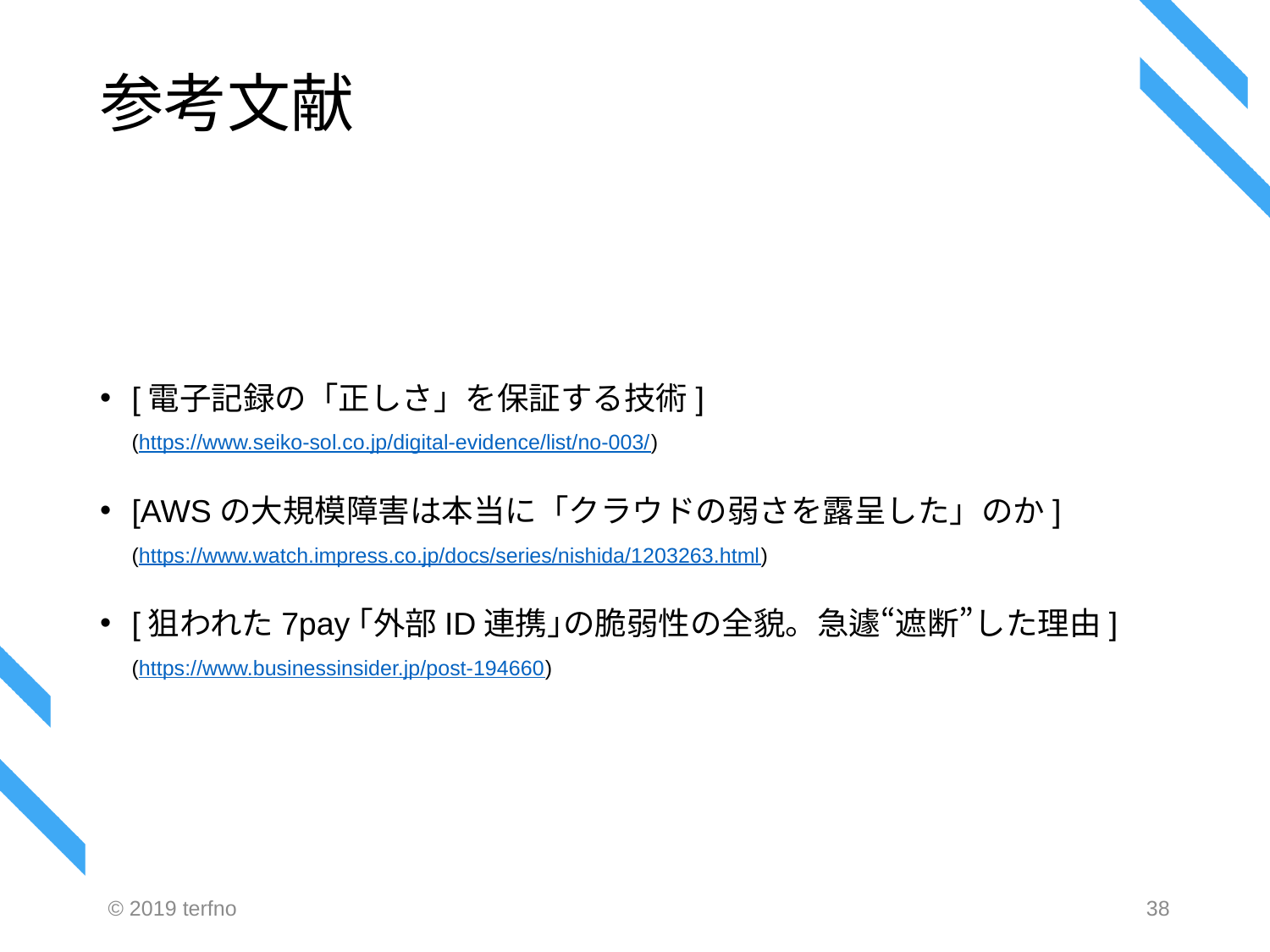

# 参考文献
[電子記録の「正しさ」を保証する技術]
(https://www.seiko-sol.co.jp/digital-evidence/list/no-003/)
[AWSの大規模障害は本当に「クラウドの弱さを露呈した」のか]
(https://www.watch.impress.co.jp/docs/series/nishida/1203263.html)
[狙われた7pay｢外部ID連携｣の脆弱性の全貌。急遽“遮断”した理由]
(https://www.businessinsider.jp/post-194660)
© 2019 terfno
38